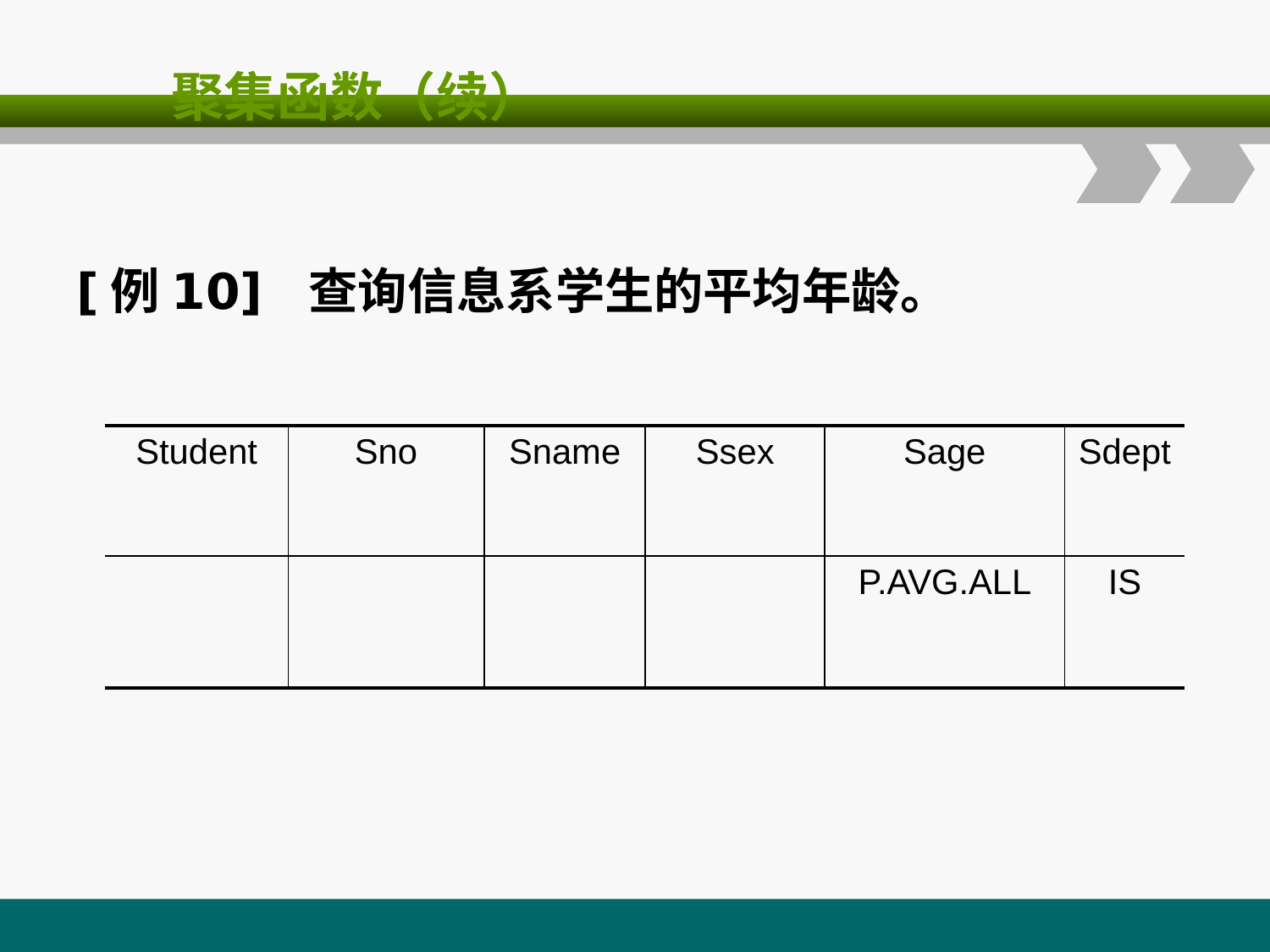

# 聚集函数（续）
[例10]  查询信息系学生的平均年龄。
| Student | Sno | Sname | Ssex | Sage | Sdept |
| --- | --- | --- | --- | --- | --- |
|  |  |  |  | P.AVG.ALL | IS |